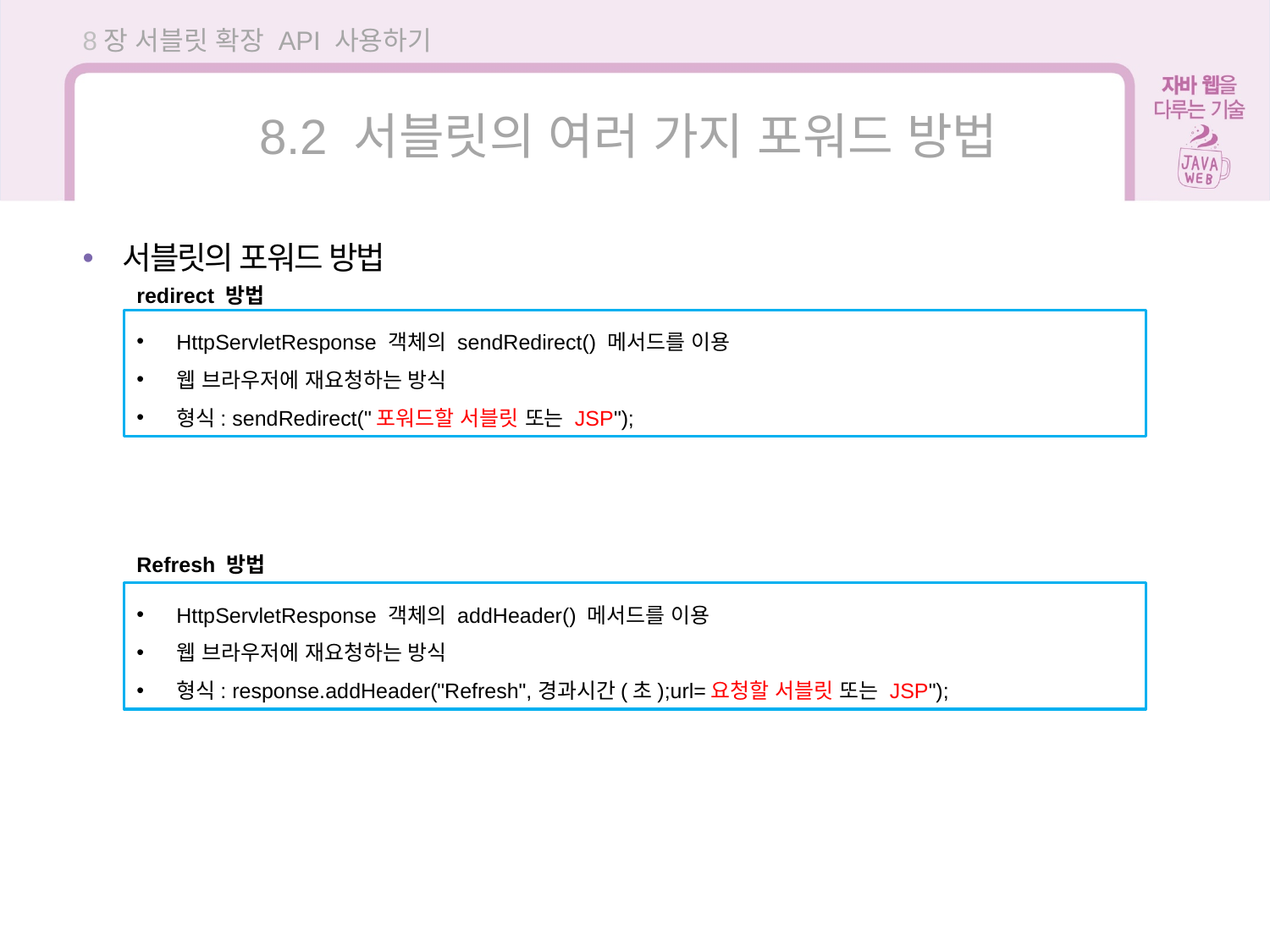

8장 서블릿 확장 API 사용하기
8.2 서블릿의 여러 가지 포워드 방법
서블릿의 포워드 방법
redirect 방법
HttpServletResponse 객체의 sendRedirect() 메서드를 이용
웹 브라우저에 재요청하는 방식
형식: sendRedirect("포워드할 서블릿 또는 JSP");
Refresh 방법
HttpServletResponse 객체의 addHeader() 메서드를 이용
웹 브라우저에 재요청하는 방식
형식: response.addHeader("Refresh",경과시간(초);url=요청할 서블릿 또는 JSP");